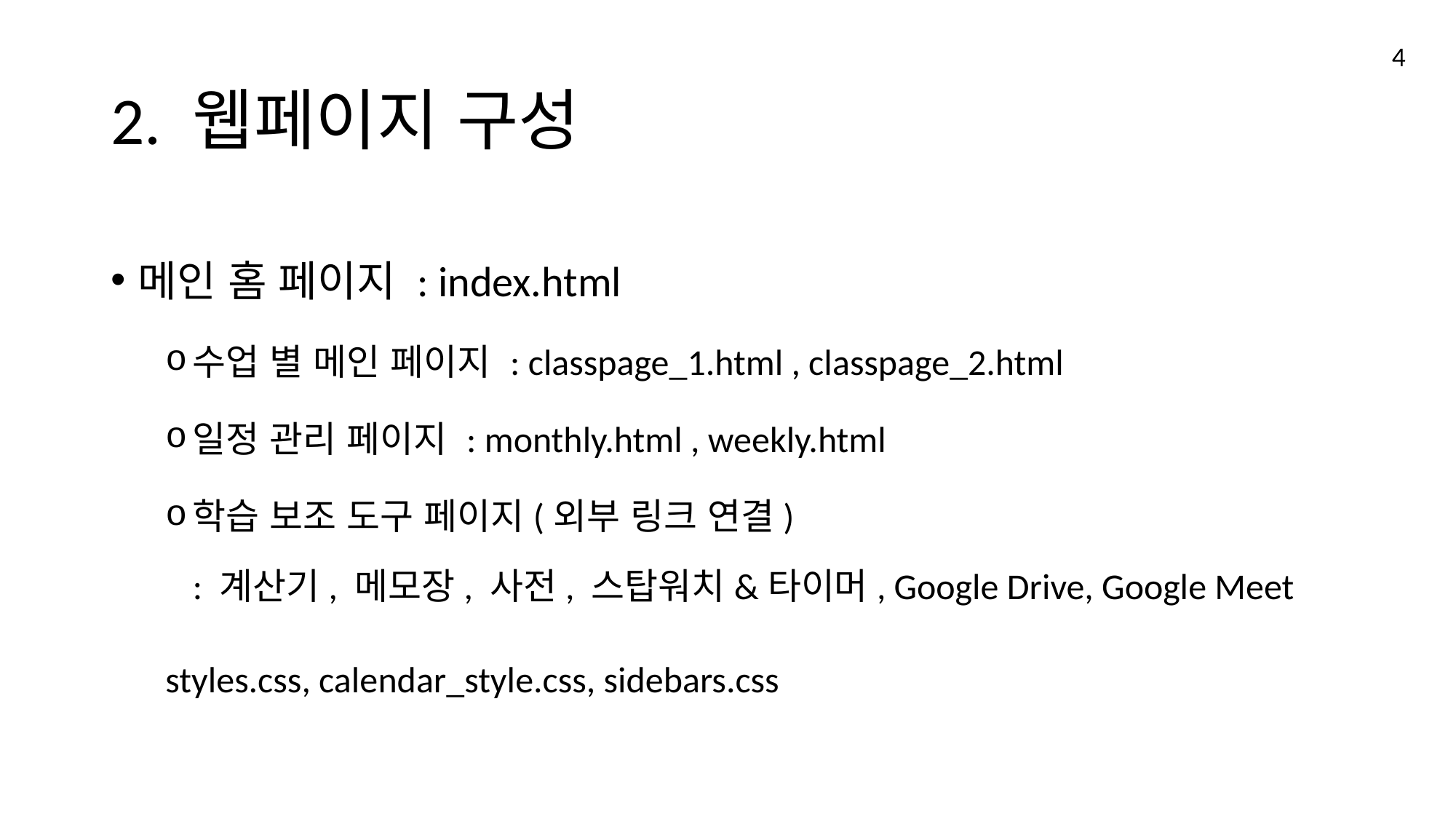

4
# 2. 웹페이지 구성
메인 홈 페이지 : index.html
수업 별 메인 페이지 : classpage_1.html , classpage_2.html
일정 관리 페이지 : monthly.html , weekly.html
학습 보조 도구 페이지(외부 링크 연결)
: 계산기, 메모장, 사전, 스탑워치&타이머, Google Drive, Google Meet

styles.css, calendar_style.css, sidebars.css